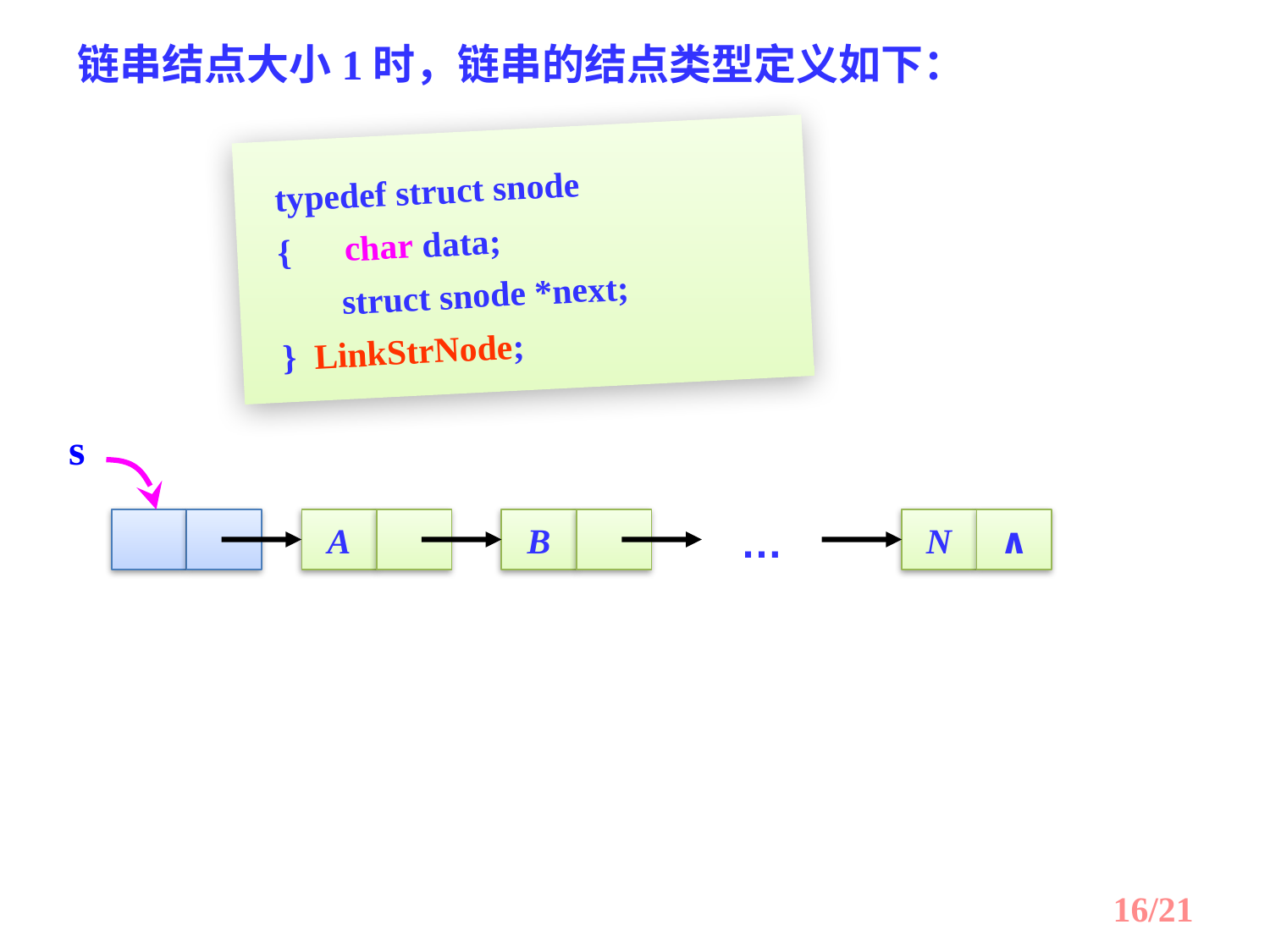

链串结点大小1时，链串的结点类型定义如下：
typedef struct snode
{      char data;
       struct snode *next;
}  LinkStrNode;
s

A

B

…
N
∧

16/21